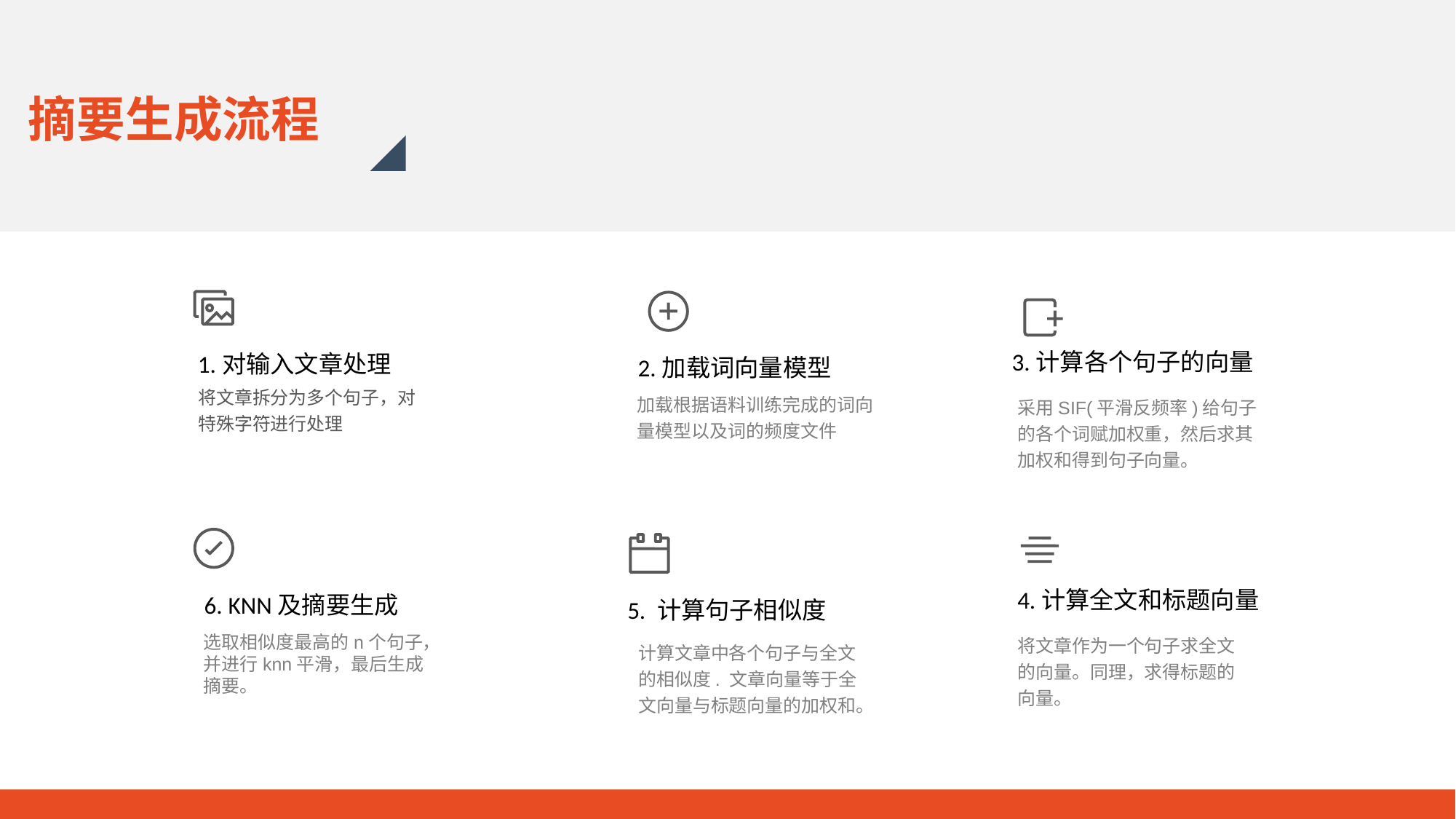

摘要生成流程

1.对输入文章处理
2.加载词向量模型

3.计算各个句子的向量
将文章拆分为多个句子，对特殊字符进行处理
加载根据语料训练完成的词向量模型以及词的频度文件
采用SIF(平滑反频率)给句子的各个词赋加权重，然后求其加权和得到句子向量。

6. KNN及摘要生成
4.计算全文和标题向量
5. 计算句子相似度
将文章作为一个句子求全文的向量。同理，求得标题的向量。
选取相似度最高的n个句子，并进行knn平滑，最后生成摘要。
计算文章中各个句子与全文的相似度. 文章向量等于全文向量与标题向量的加权和。